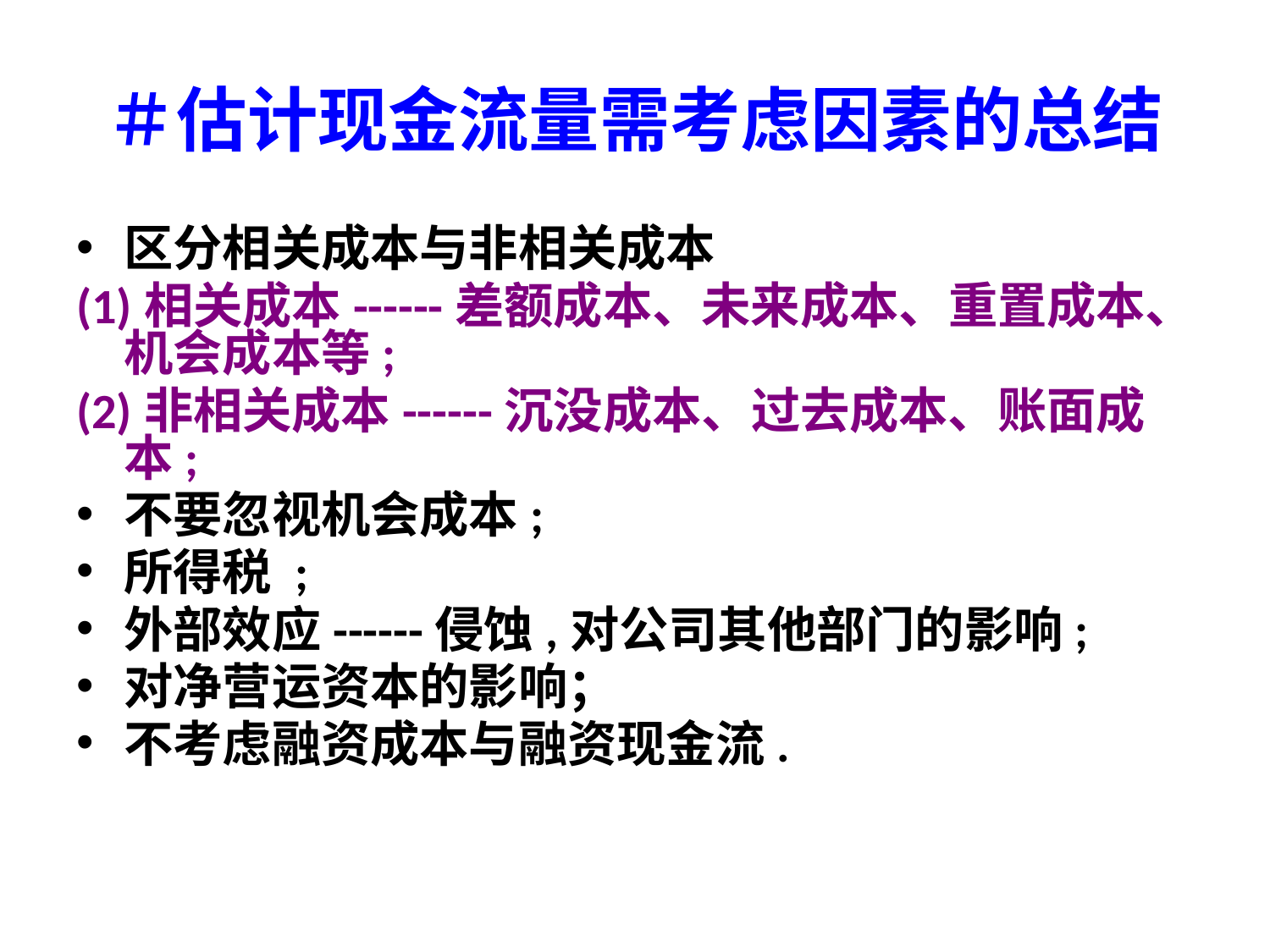

# ＃估计现金流量需考虑因素的总结
区分相关成本与非相关成本
(1)相关成本------差额成本、未来成本、重置成本、机会成本等;
(2)非相关成本------沉没成本、过去成本、账面成本;
不要忽视机会成本;
所得税 ;
外部效应------侵蚀,对公司其他部门的影响;
对净营运资本的影响；
不考虑融资成本与融资现金流.